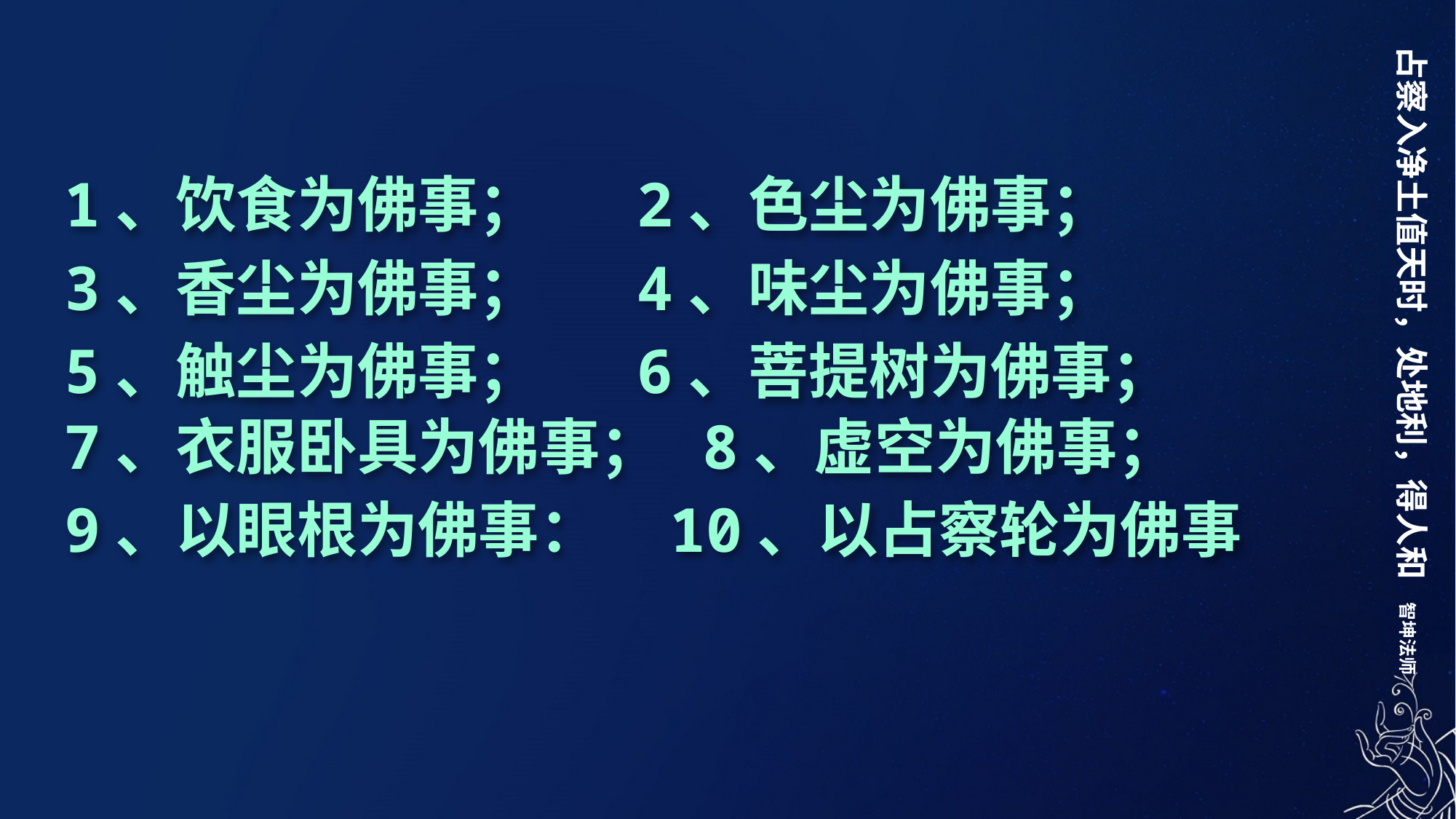

1、饮食为佛事；      2、色尘为佛事；
3、香尘为佛事；      4、味尘为佛事；
5、触尘为佛事；      6、菩提树为佛事；
7、衣服卧具为佛事；  8、虚空为佛事；
9、以眼根为佛事：    10、以占察轮为佛事